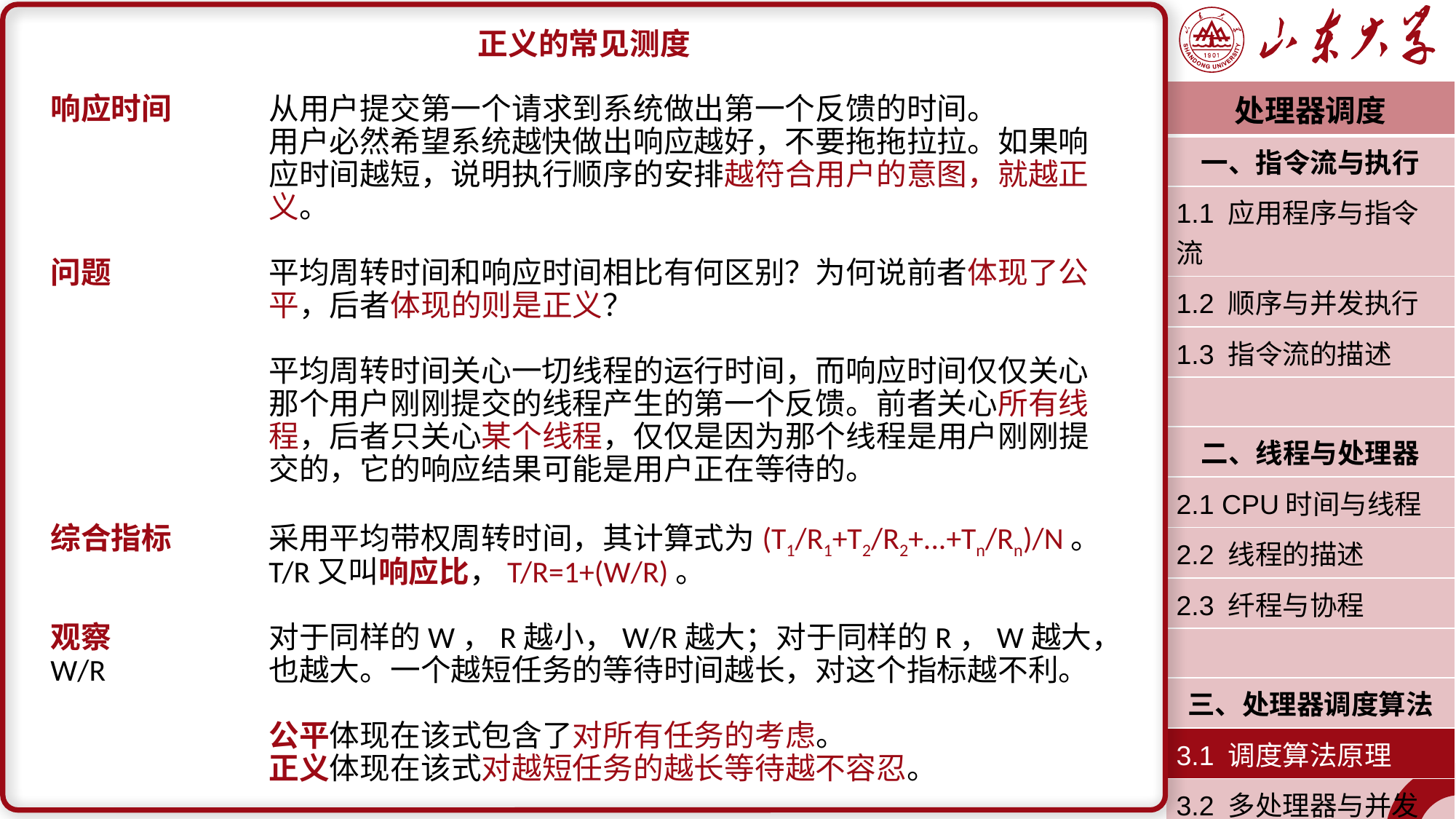

正义的常见测度

响应时间	从用户提交第一个请求到系统做出第一个反馈的时间。
		用户必然希望系统越快做出响应越好，不要拖拖拉拉。如果响		应时间越短，说明执行顺序的安排越符合用户的意图，就越正		义。

问题		平均周转时间和响应时间相比有何区别？为何说前者体现了公		平，后者体现的则是正义？

		平均周转时间关心一切线程的运行时间，而响应时间仅仅关心		那个用户刚刚提交的线程产生的第一个反馈。前者关心所有线		程，后者只关心某个线程，仅仅是因为那个线程是用户刚刚提		交的，它的响应结果可能是用户正在等待的。

综合指标	采用平均带权周转时间，其计算式为(T1/R1+T2/R2+...+Tn/Rn)/N。		T/R又叫响应比，T/R=1+(W/R)。

观察		对于同样的W，R越小，W/R越大；对于同样的R，W越大，W/R		也越大。一个越短任务的等待时间越长，对这个指标越不利。

		公平体现在该式包含了对所有任务的考虑。
		正义体现在该式对越短任务的越长等待越不容忍。
| 处理器调度 |
| --- |
| 一、指令流与执行 |
| 1.1 应用程序与指令流 |
| 1.2 顺序与并发执行 |
| 1.3 指令流的描述 |
|  |
| 二、线程与处理器 |
| 2.1 CPU时间与线程 |
| 2.2 线程的描述 |
| 2.3 纤程与协程 |
|  |
| 三、处理器调度算法 |
| 3.1 调度算法原理 |
| 3.2 多处理器与并发 |
| 潘润宇 2023.03 |